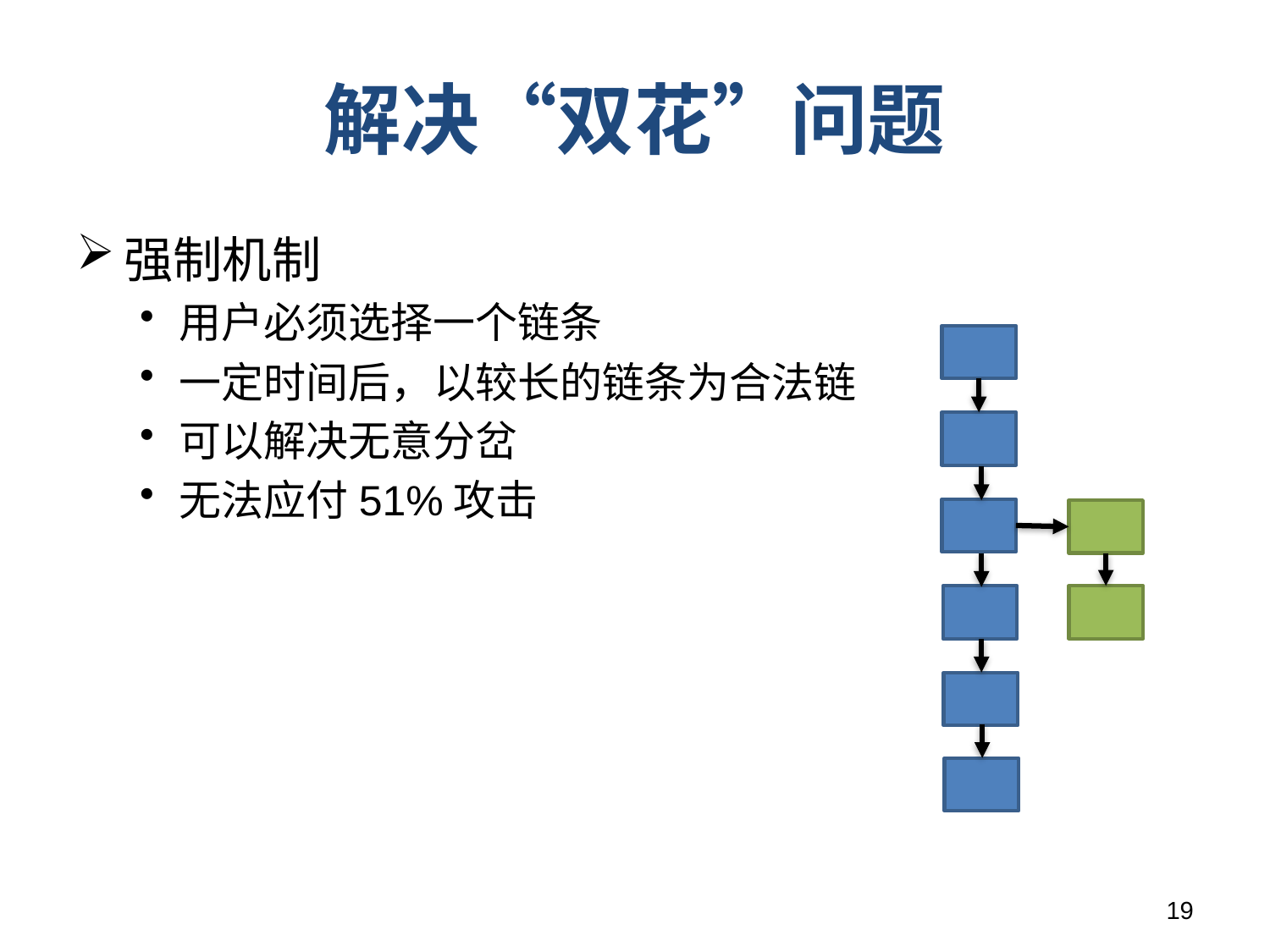

# 解决“双花”问题
强制机制
用户必须选择一个链条
一定时间后，以较长的链条为合法链
可以解决无意分岔
无法应付51%攻击

19